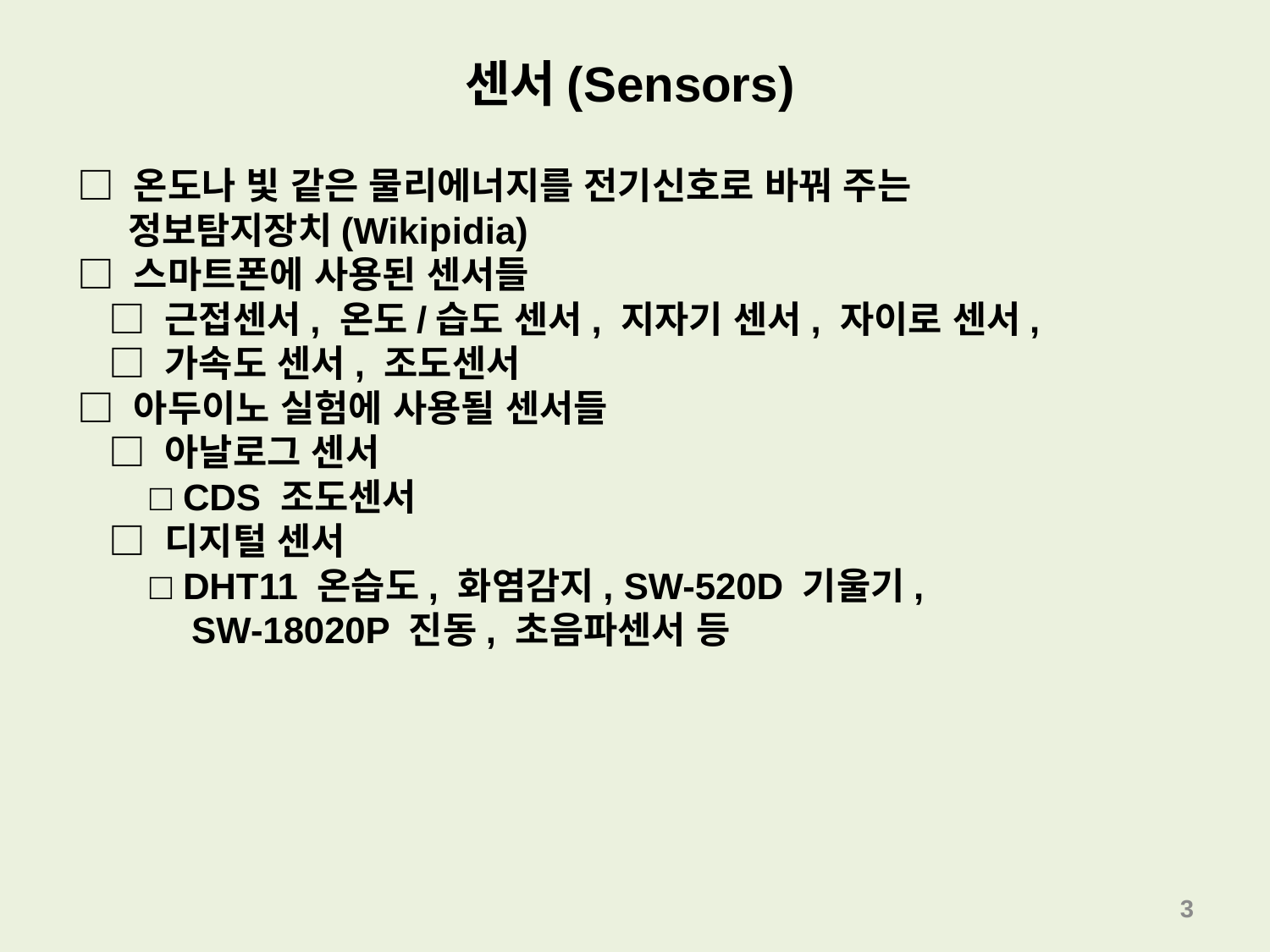

센서(Sensors)
□ 온도나 빛 같은 물리에너지를 전기신호로 바꿔 주는
    정보탐지장치(Wikipidia)
□ 스마트폰에 사용된 센서들
   □ 근접센서, 온도/습도 센서, 지자기 센서, 자이로 센서,
   □ 가속도 센서, 조도센서
□ 아두이노 실험에 사용될 센서들
   □ 아날로그 센서
       □ CDS 조도센서
   □ 디지털 센서
       □ DHT11 온습도, 화염감지, SW-520D 기울기,
           SW-18020P 진동, 초음파센서 등

3